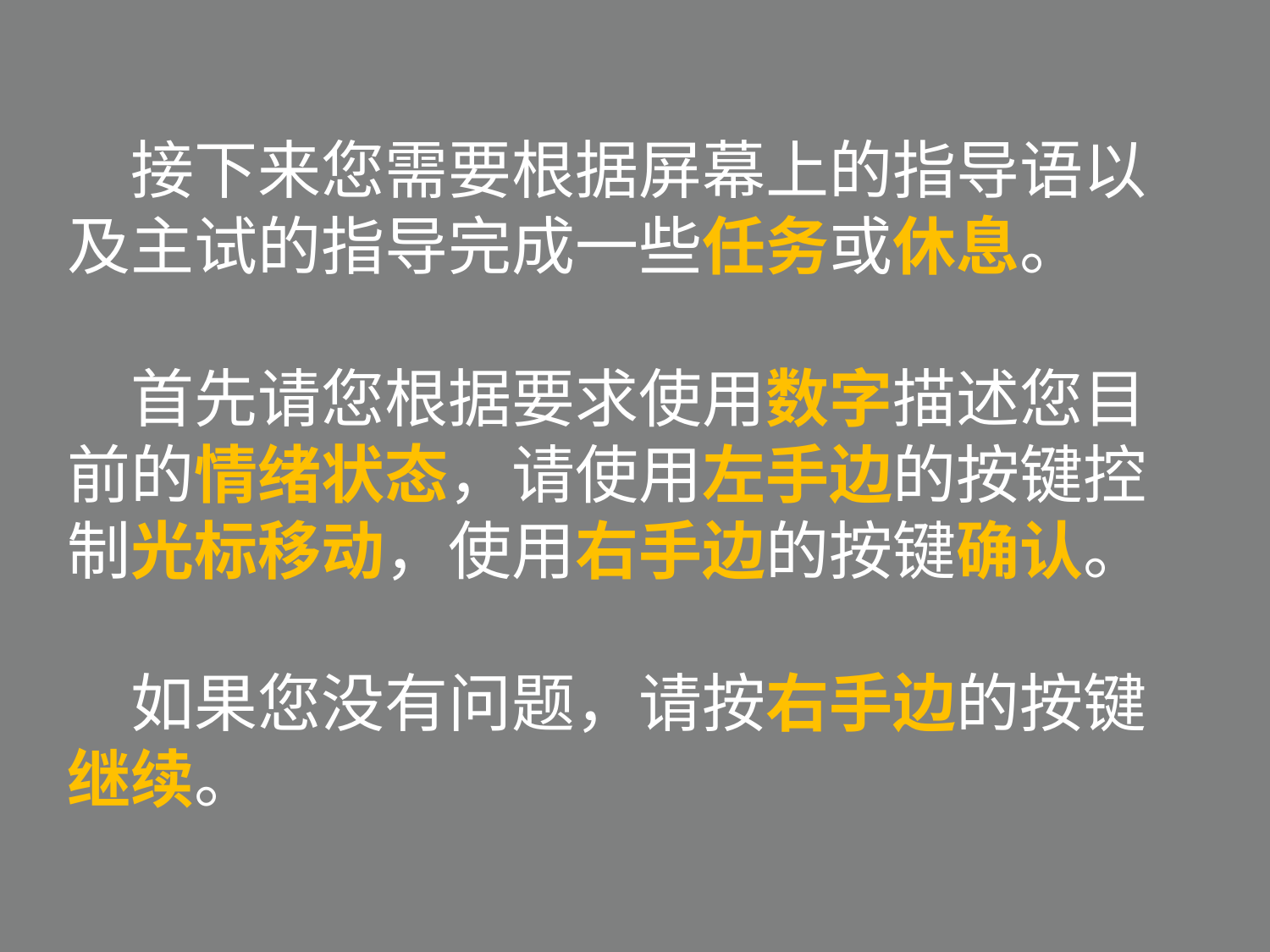

接下来您需要根据屏幕上的指导语以及主试的指导完成一些任务或休息。

首先请您根据要求使用数字描述您目前的情绪状态，请使用左手边的按键控制光标移动，使用右手边的按键确认。

如果您没有问题，请按右手边的按键继续。